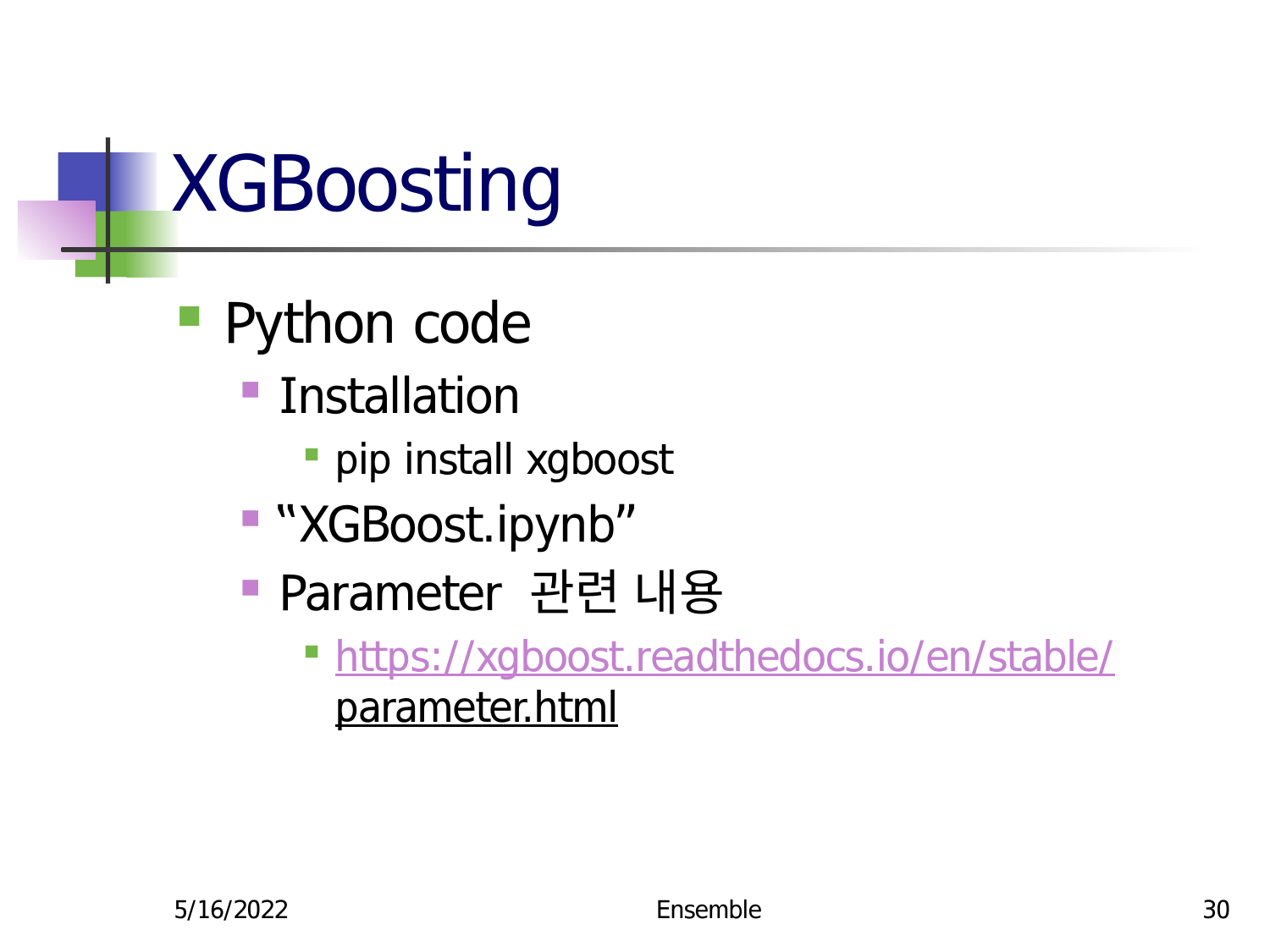

# XGBoosting
Python code
Installation
pip install xgboost
“XGBoost.ipynb”
Parameter 관련 내용
https://xgboost.readthedocs.io/en/stable/parameter.html
5/16/2022
Ensemble
30